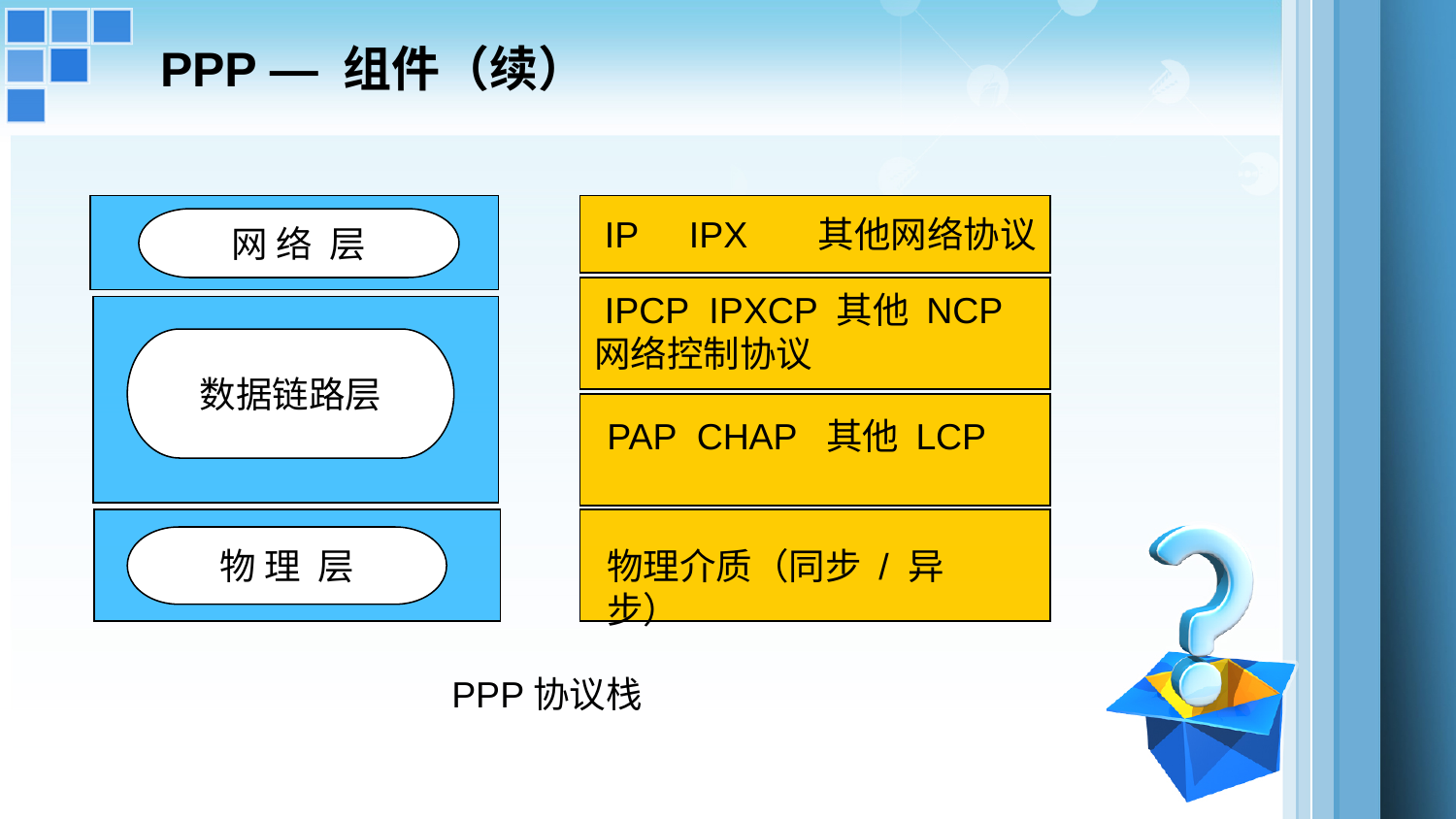

# PPP — 组件（续）

网 络  层

 IP     IPX      其他网络协议

 IPCP  IPXCP 其他 NCP网络控制协议

数据链路层

PAP  CHAP  其他 LCP

物 理  层
物理介质（同步 / 异步）
PPP协议栈